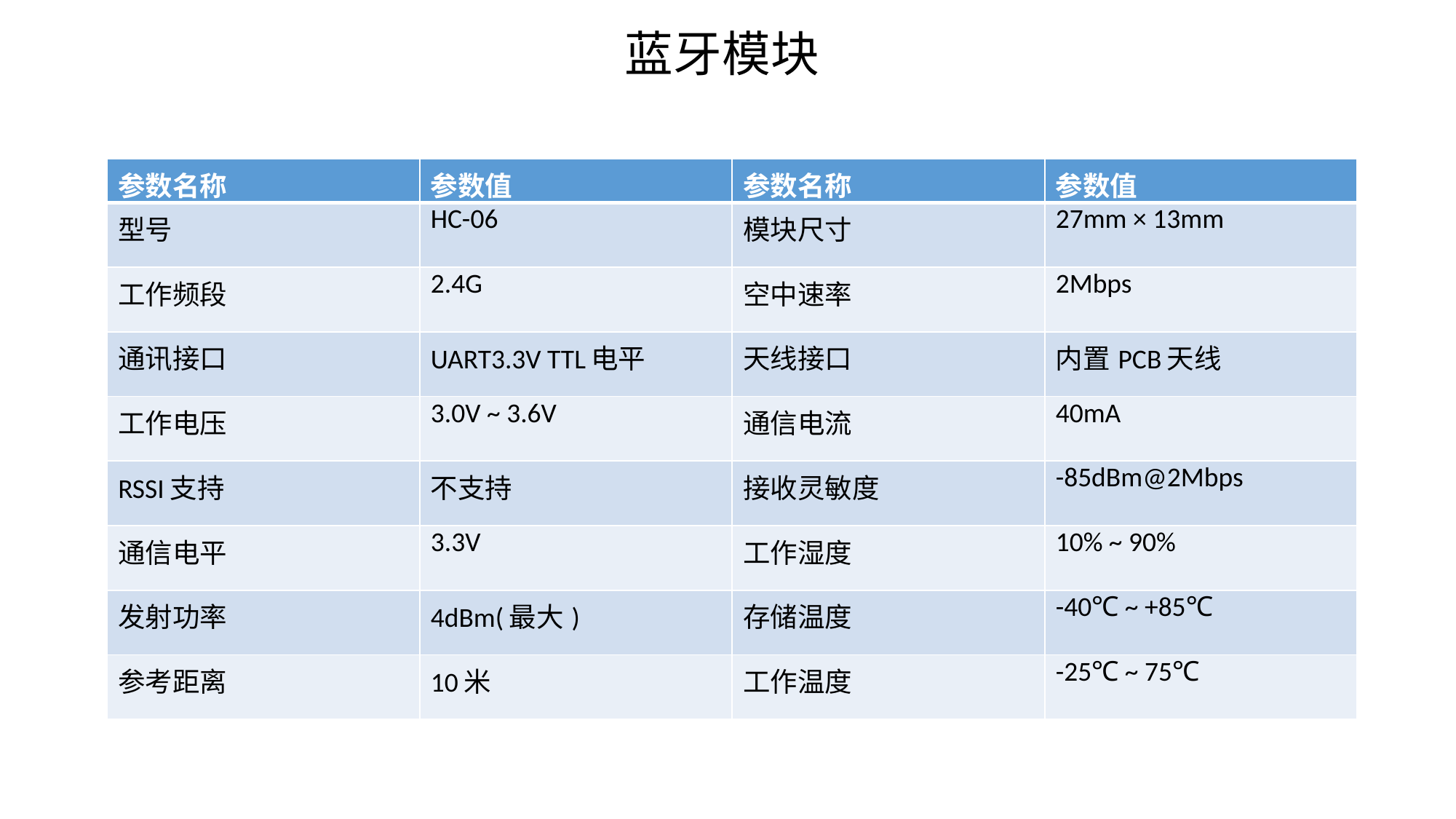

蓝牙模块
| 参数名称 | 参数值 | 参数名称 | 参数值 |
| --- | --- | --- | --- |
| 型号 | HC-06 | 模块尺寸 | 27mm × 13mm |
| 工作频段 | 2.4G | 空中速率 | 2Mbps |
| 通讯接口 | UART3.3V TTL电平 | 天线接口 | 内置PCB天线 |
| 工作电压 | 3.0V ~ 3.6V | 通信电流 | 40mA |
| RSSI支持 | 不支持 | 接收灵敏度 | -85dBm@2Mbps |
| 通信电平 | 3.3V | 工作湿度 | 10% ~ 90% |
| 发射功率 | 4dBm(最大) | 存储温度 | -40℃ ~ +85℃ |
| 参考距离 | 10米 | 工作温度 | -25℃ ~ 75℃ |